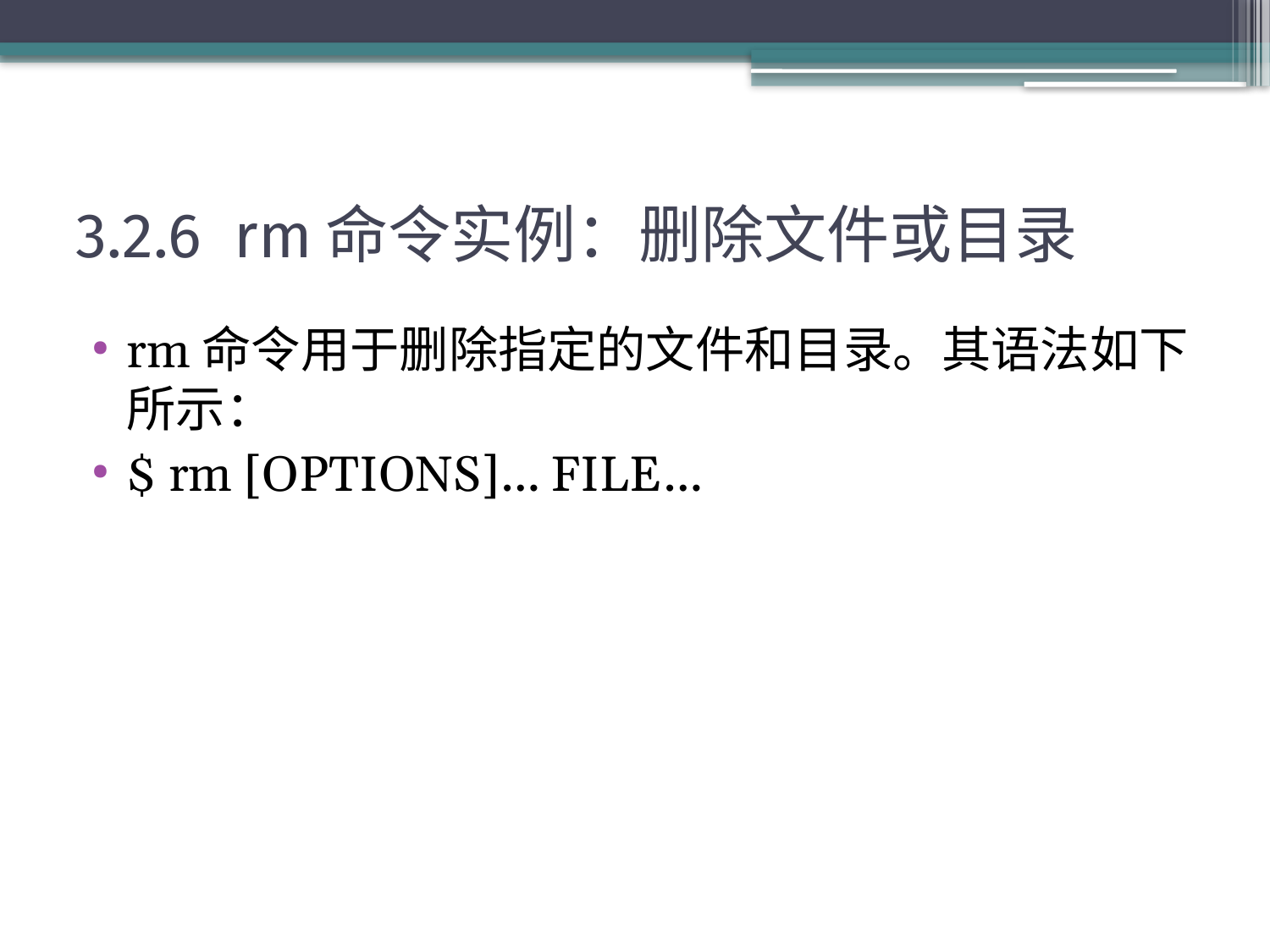

# 3.2.6  rm命令实例：删除文件或目录
rm命令用于删除指定的文件和目录。其语法如下所示：
$ rm [OPTIONS]… FILE…